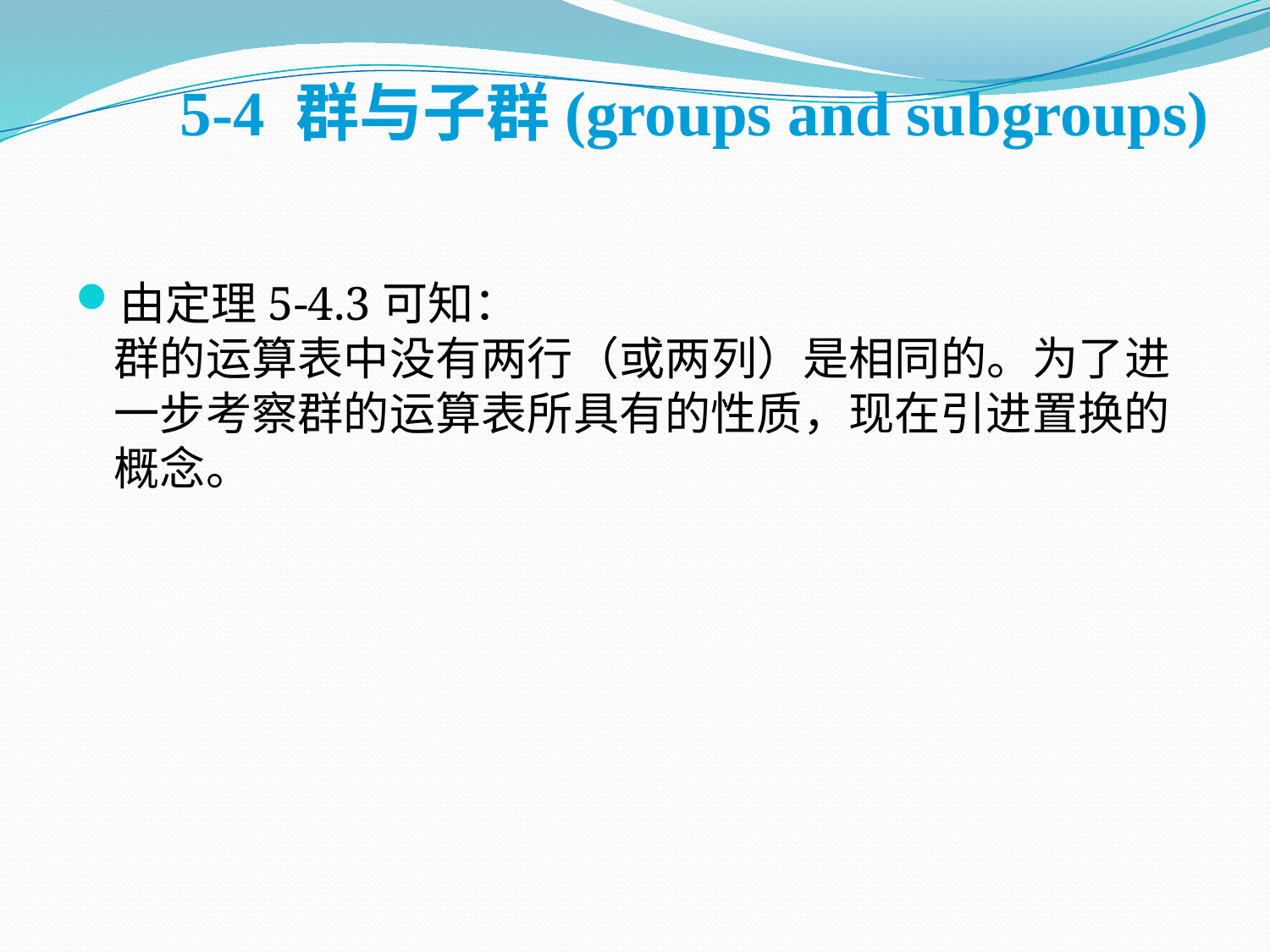

由定理5-4.3可知：
群的运算表中没有两行（或两列）是相同的。为了进一步考察群的运算表所具有的性质，现在引进置换的概念。
5-4 群与子群(groups and subgroups)